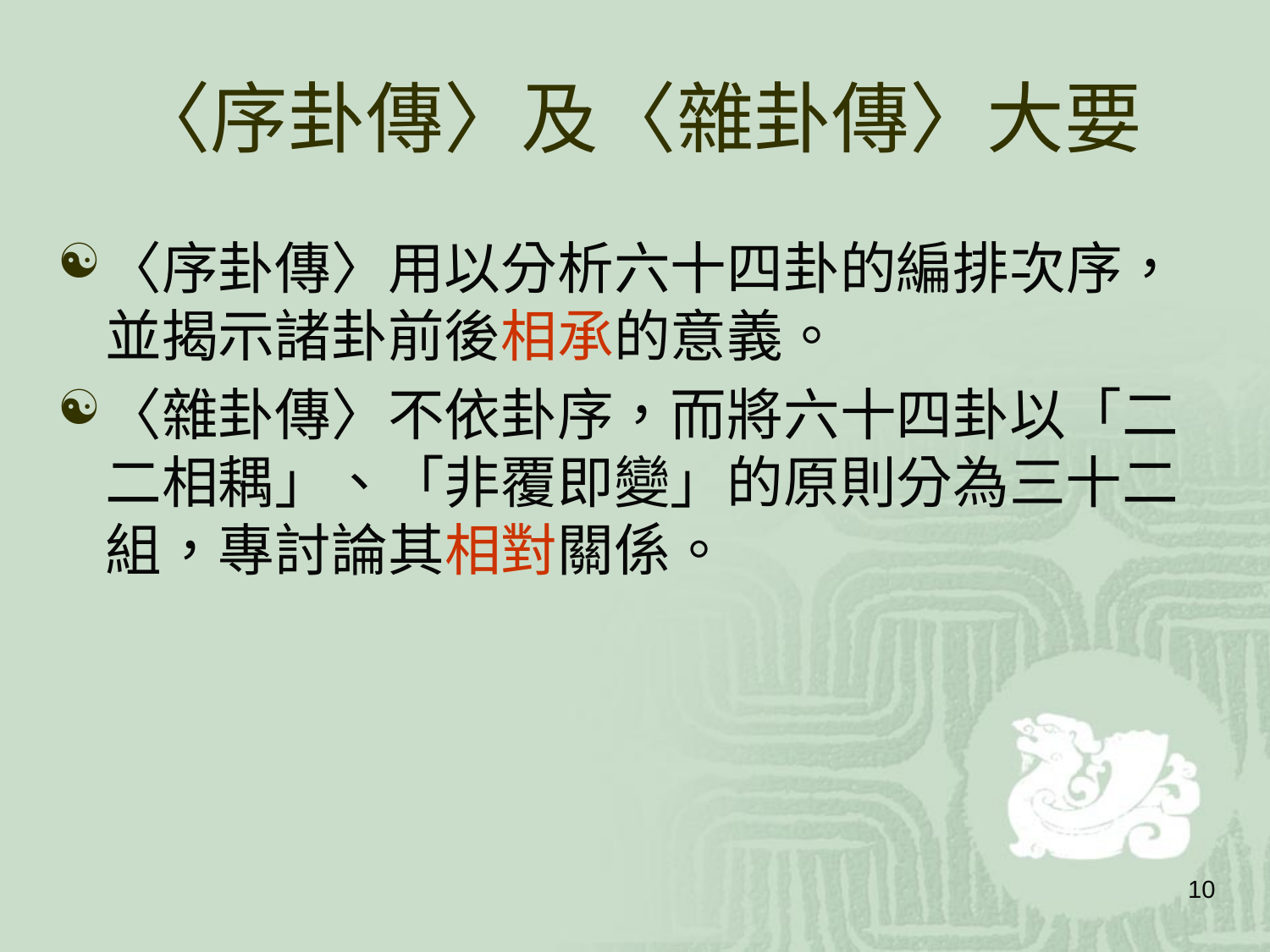

# 〈序卦傳〉及〈雜卦傳〉大要
〈序卦傳〉用以分析六十四卦的編排次序，並揭示諸卦前後相承的意義。
〈雜卦傳〉不依卦序，而將六十四卦以「二二相耦」、「非覆即變」的原則分為三十二組，專討論其相對關係。
10